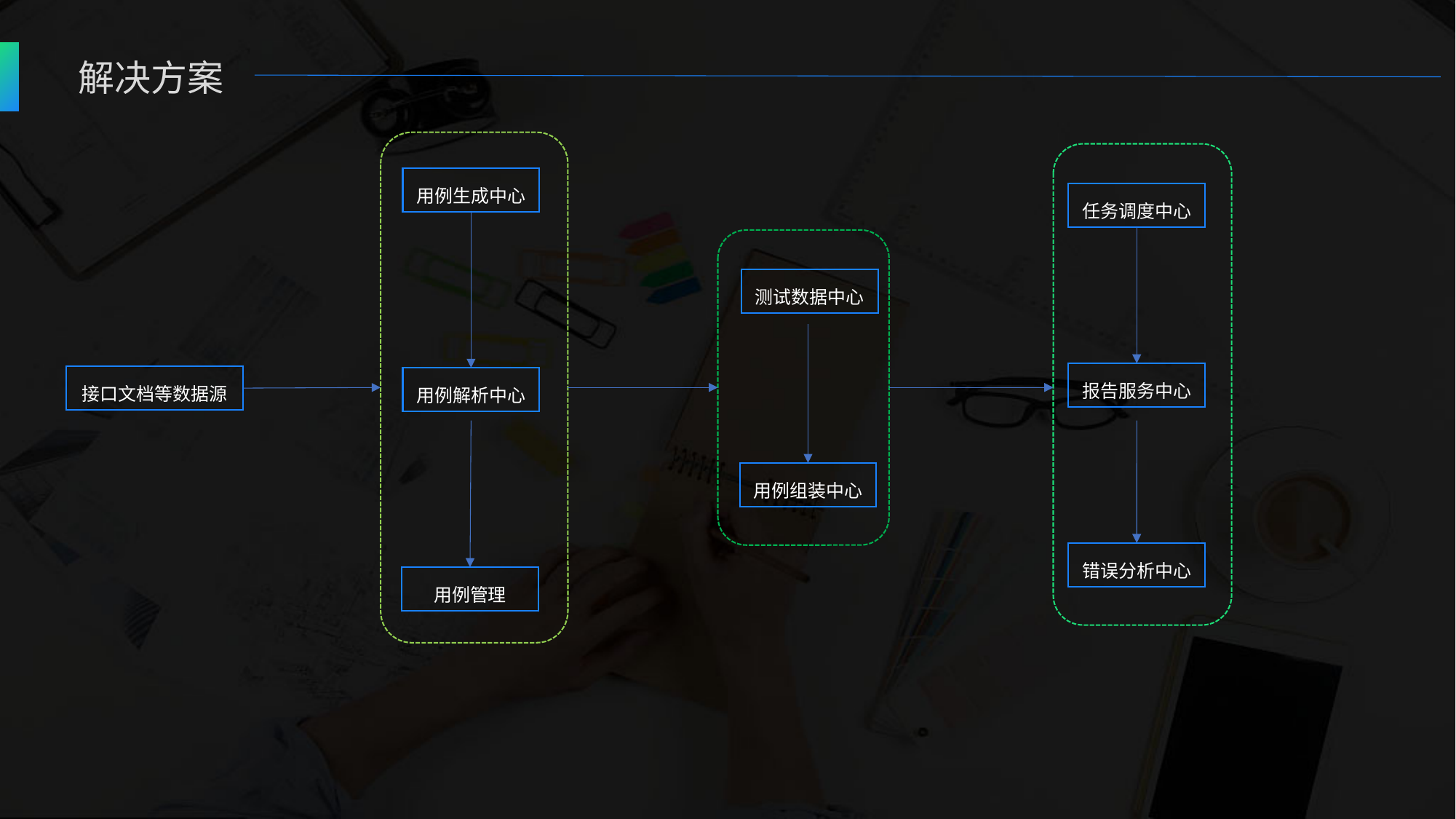

解决方案

用例生成中心
任务调度中心

测试数据中心
报告服务中心
接口文档等数据源
用例解析中心
用例组装中心
错误分析中心
用例管理